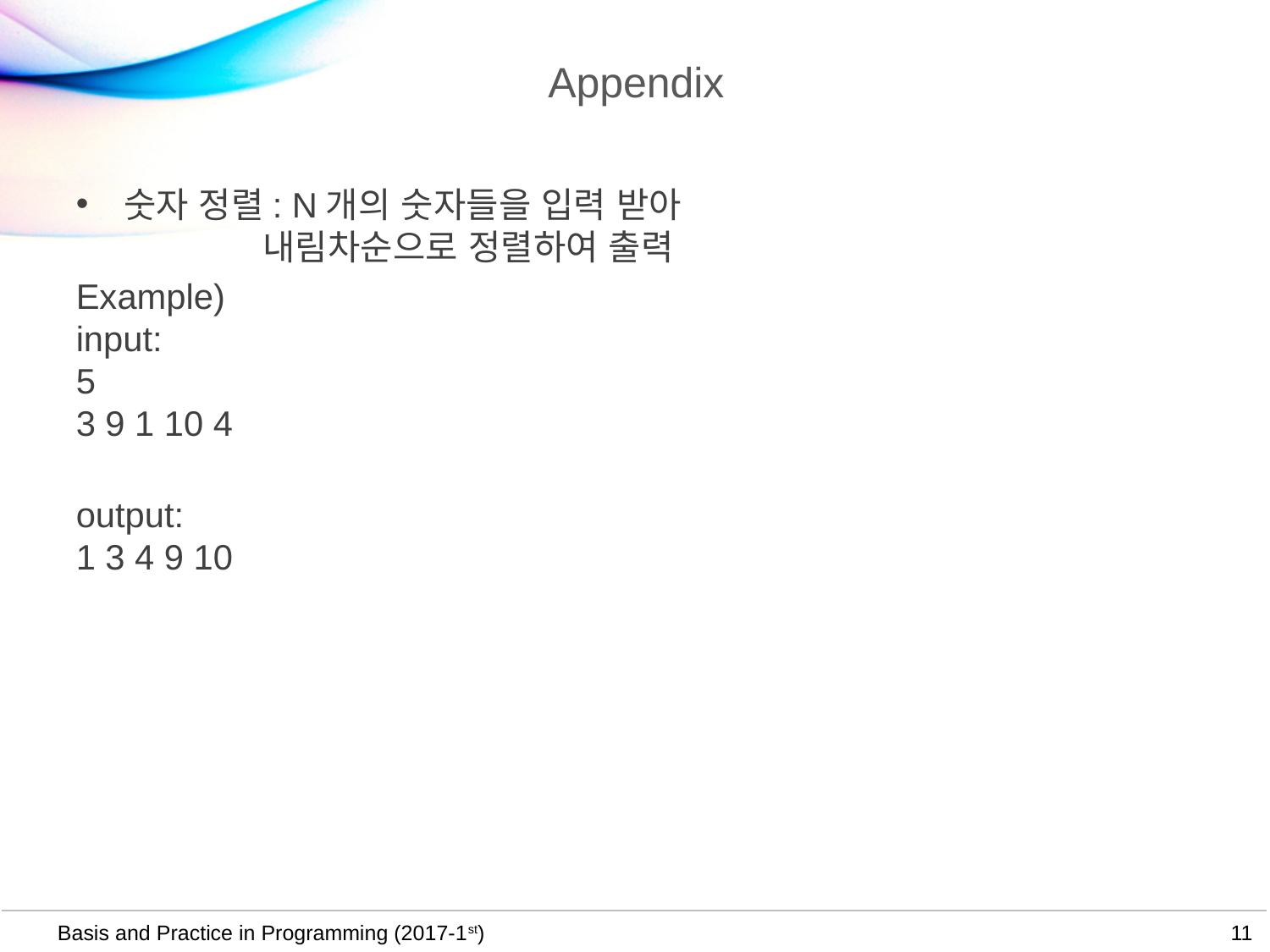

# Appendix
숫자 정렬: N개의 숫자들을 입력 받아
              내림차순으로 정렬하여 출력
Example)
input:
5
3 9 1 10 4
output:
1 3 4 9 10
11